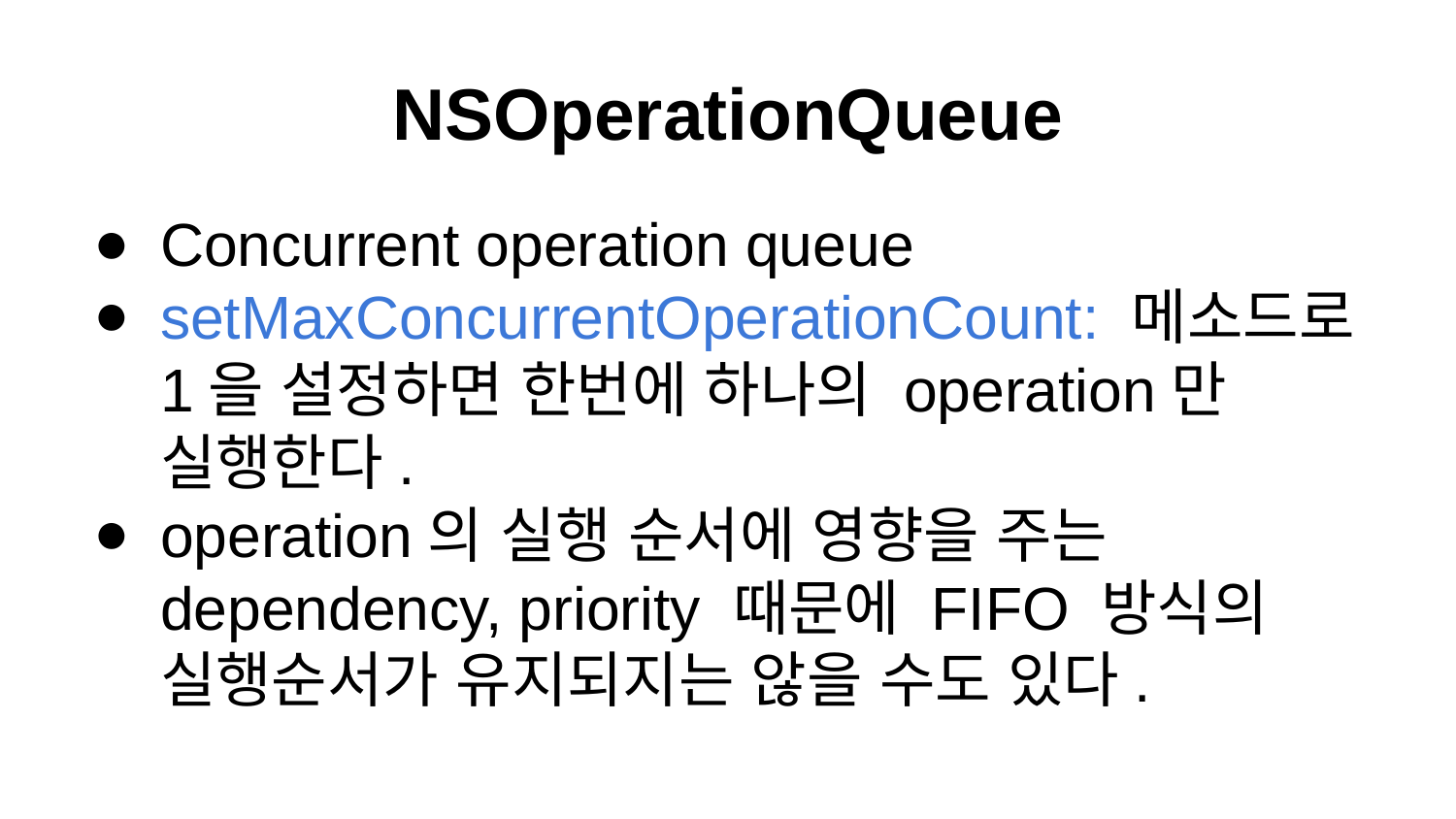

# NSOperationQueue
Concurrent operation queue
setMaxConcurrentOperationCount: 메소드로 1을 설정하면 한번에 하나의 operation만 실행한다.
operation의 실행 순서에 영향을 주는 dependency, priority 때문에 FIFO 방식의 실행순서가 유지되지는 않을 수도 있다.